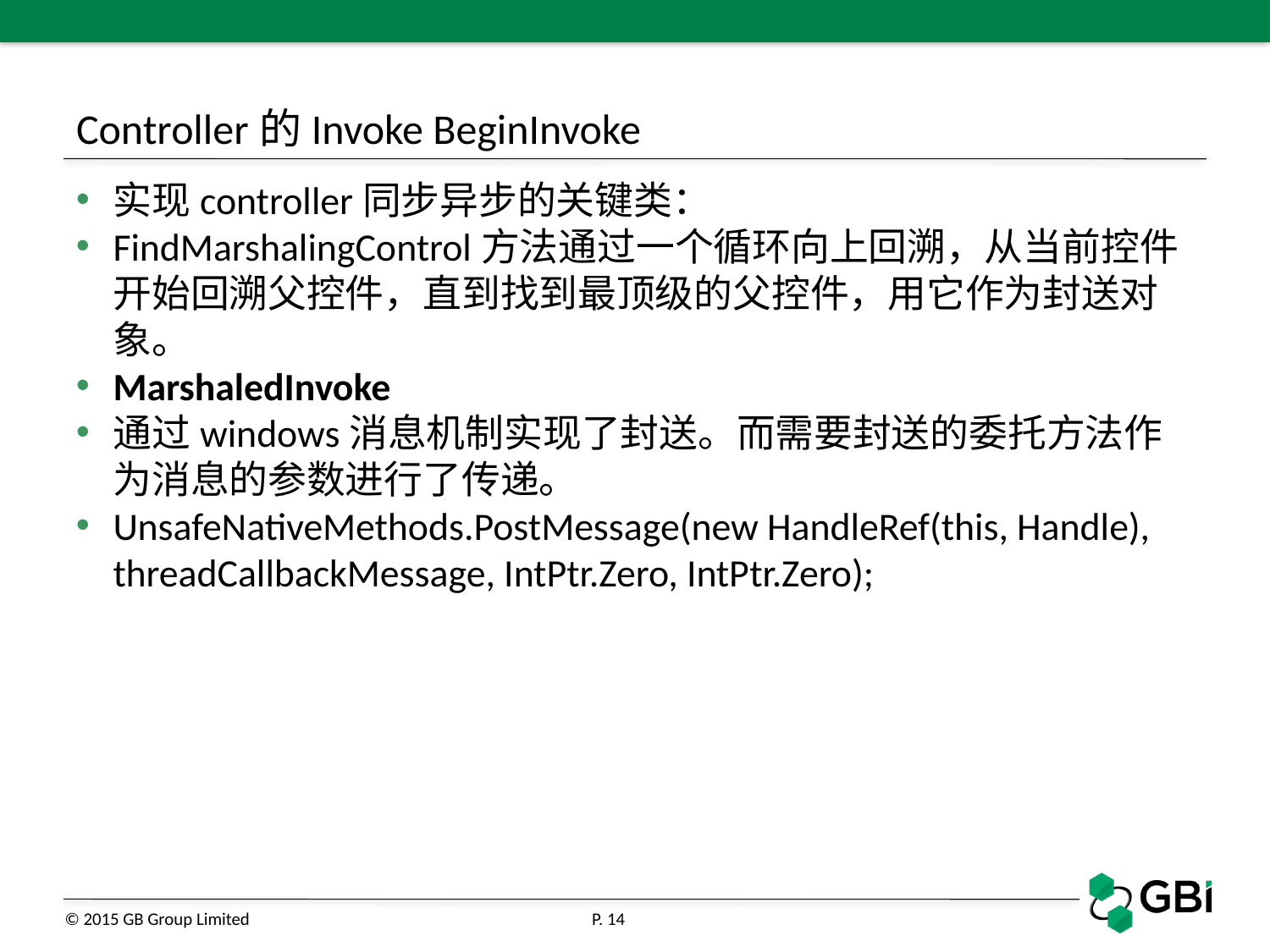

# Controller的Invoke BeginInvoke
实现controller同步异步的关键类：
FindMarshalingControl方法通过一个循环向上回溯，从当前控件开始回溯父控件，直到找到最顶级的父控件，用它作为封送对象。
MarshaledInvoke
通过windows消息机制实现了封送。而需要封送的委托方法作为消息的参数进行了传递。
UnsafeNativeMethods.PostMessage(new HandleRef(this, Handle), threadCallbackMessage, IntPtr.Zero, IntPtr.Zero);